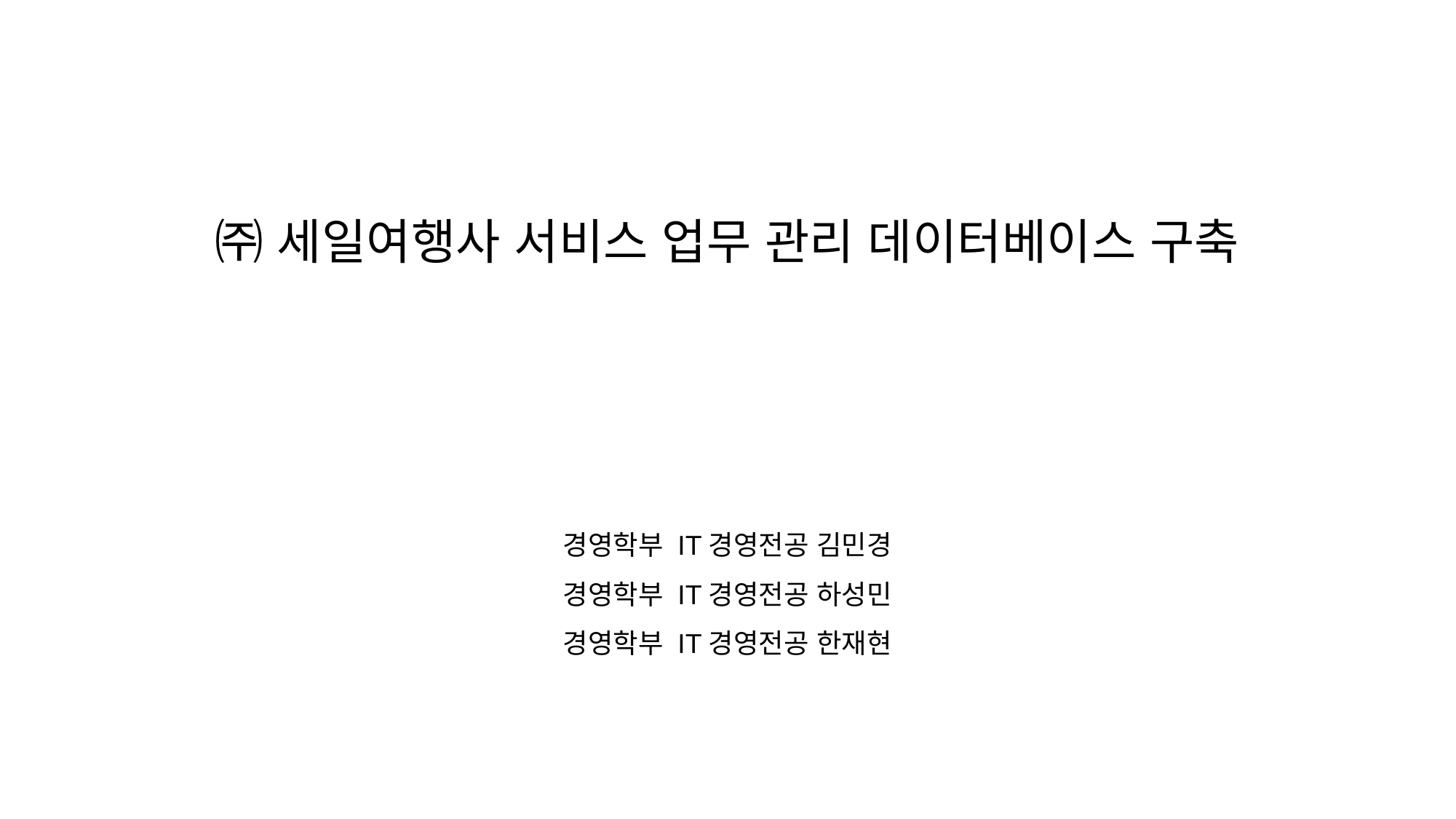

㈜ 세일여행사 서비스 업무 관리 데이터베이스 구축
경영학부 IT경영전공 김민경
경영학부 IT경영전공 하성민
경영학부 IT경영전공 한재현